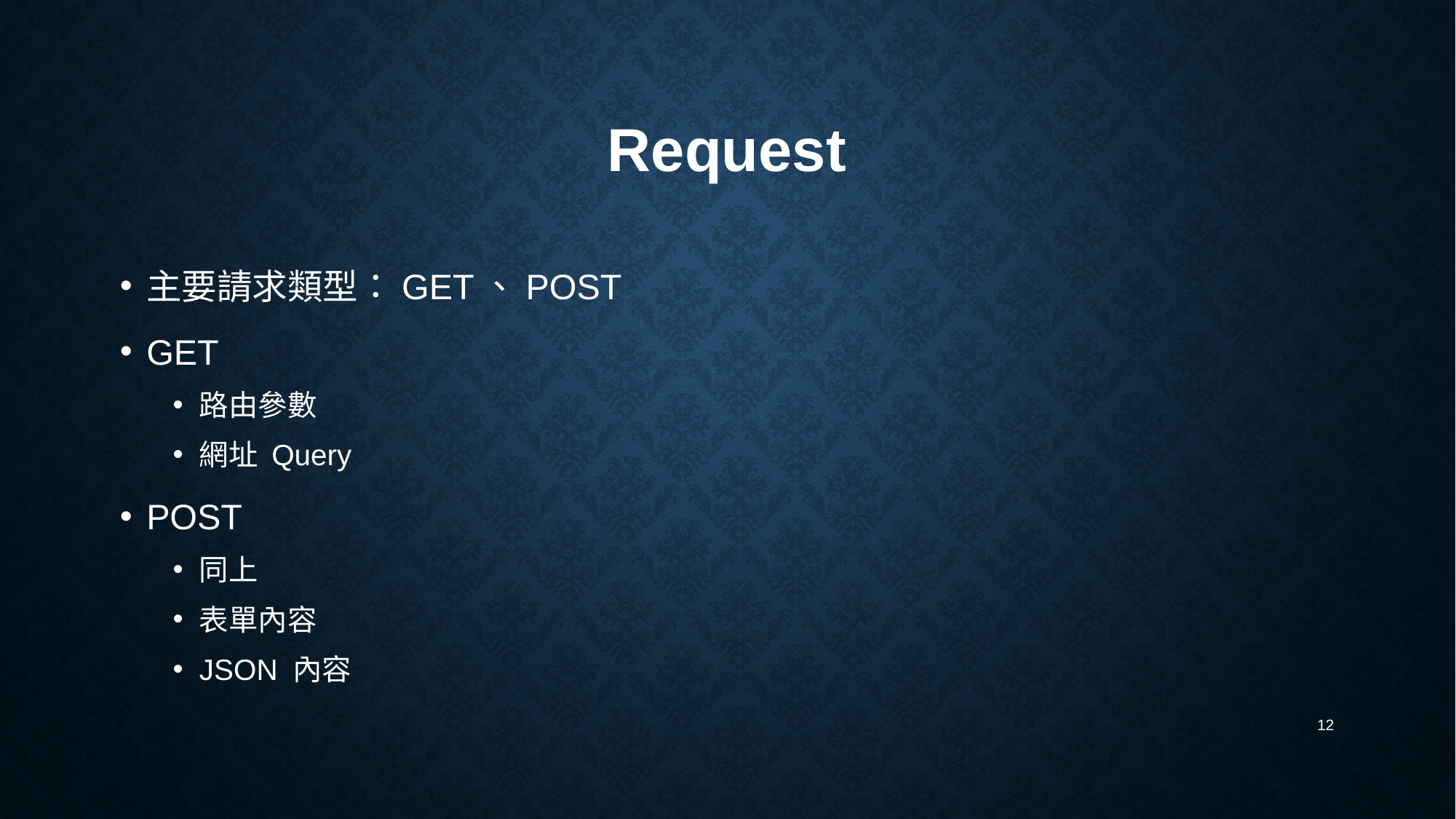

# Request
主要請求類型：GET、POST
GET
路由參數
網址 Query
POST
同上
表單內容
JSON 內容
12